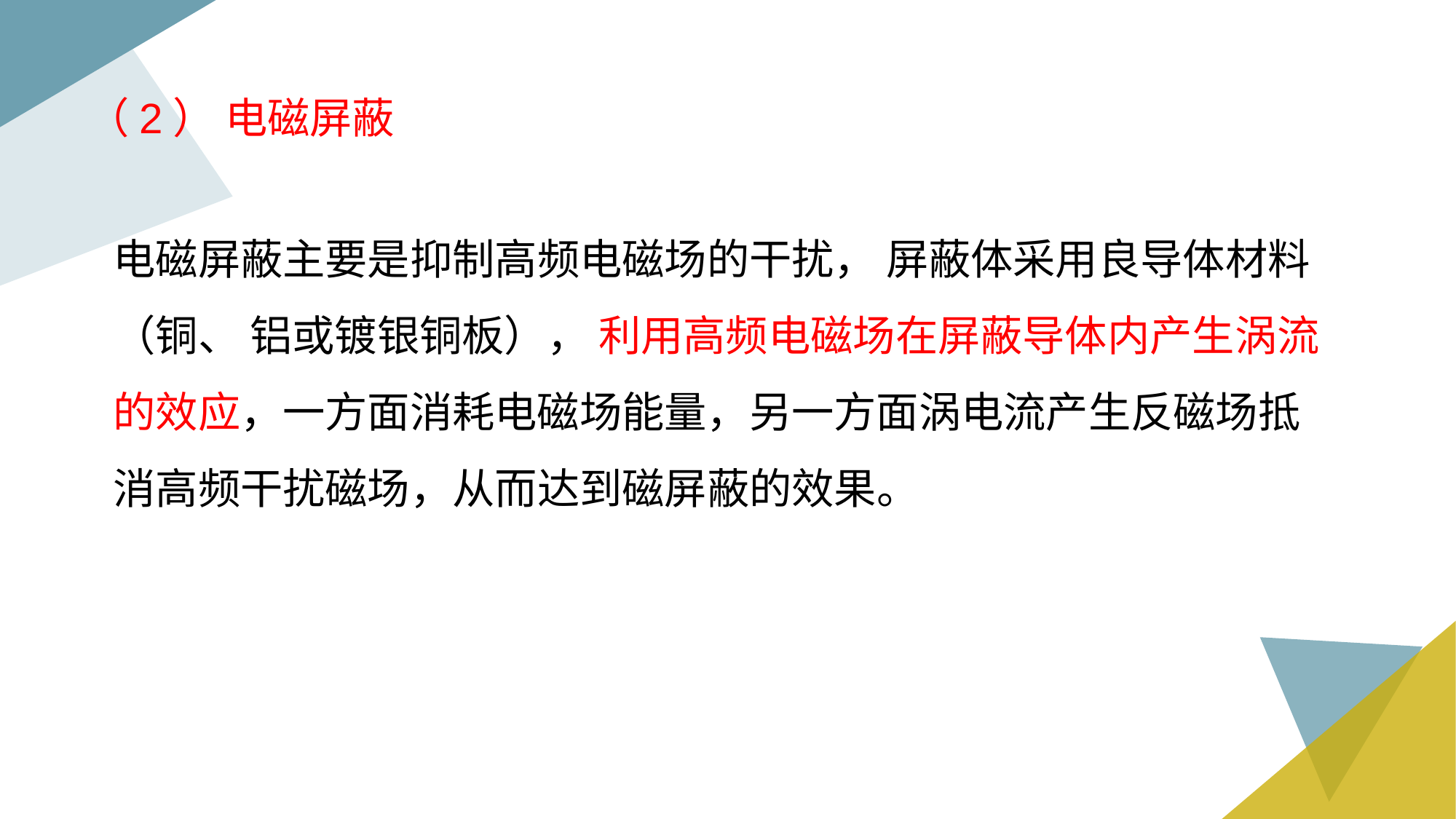

（2） 电磁屏蔽
电磁屏蔽主要是抑制高频电磁场的干扰， 屏蔽体采用良导体材料（铜、 铝或镀银铜板）， 利用高频电磁场在屏蔽导体内产生涡流的效应，一方面消耗电磁场能量，另一方面涡电流产生反磁场抵消高频干扰磁场，从而达到磁屏蔽的效果。